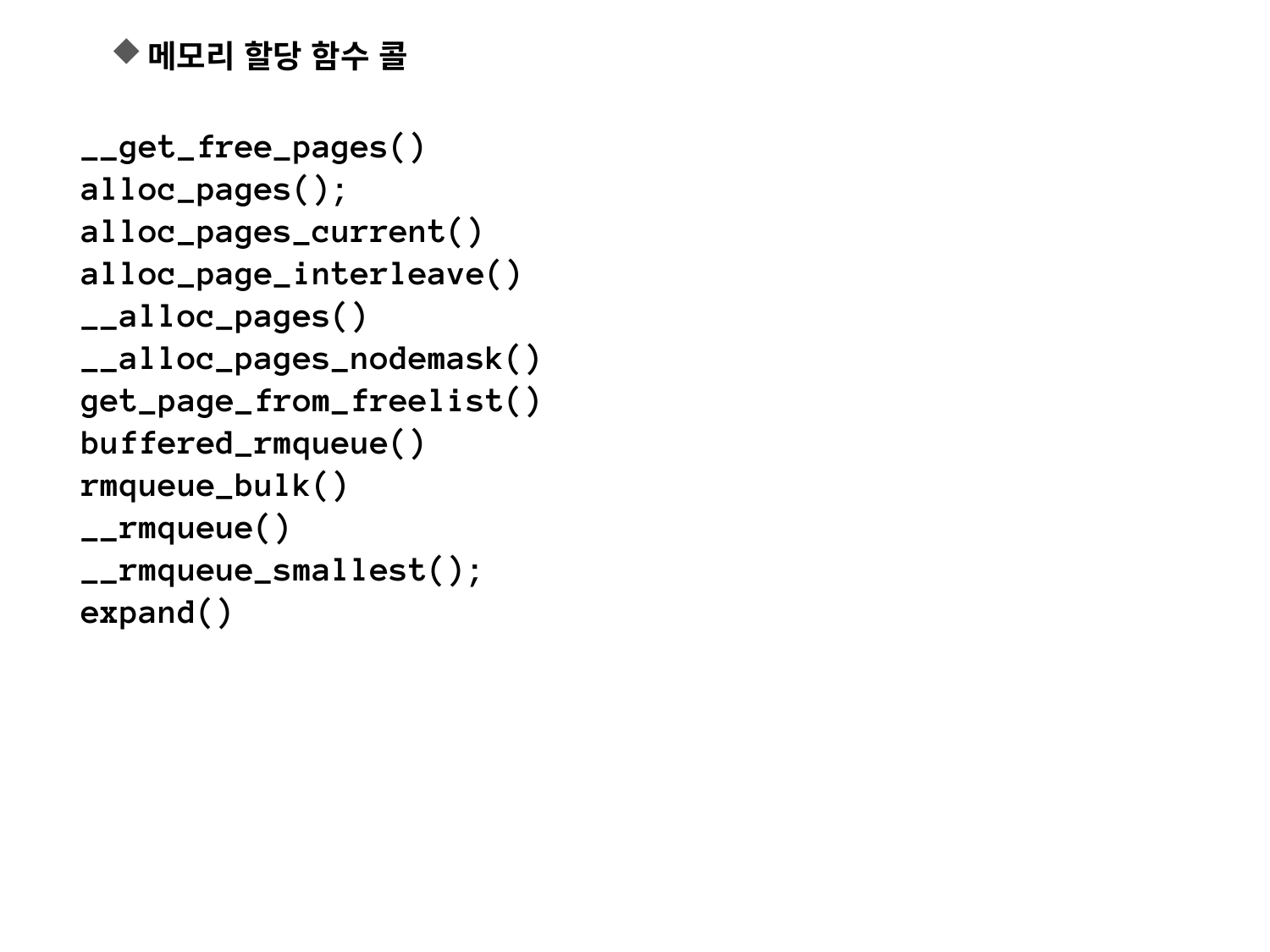

메모리 할당 함수 콜
__get_free_pages()
alloc_pages();
alloc_pages_current()
alloc_page_interleave()
__alloc_pages()
__alloc_pages_nodemask()
get_page_from_freelist()
buffered_rmqueue()
rmqueue_bulk()
__rmqueue()
__rmqueue_smallest();
expand()